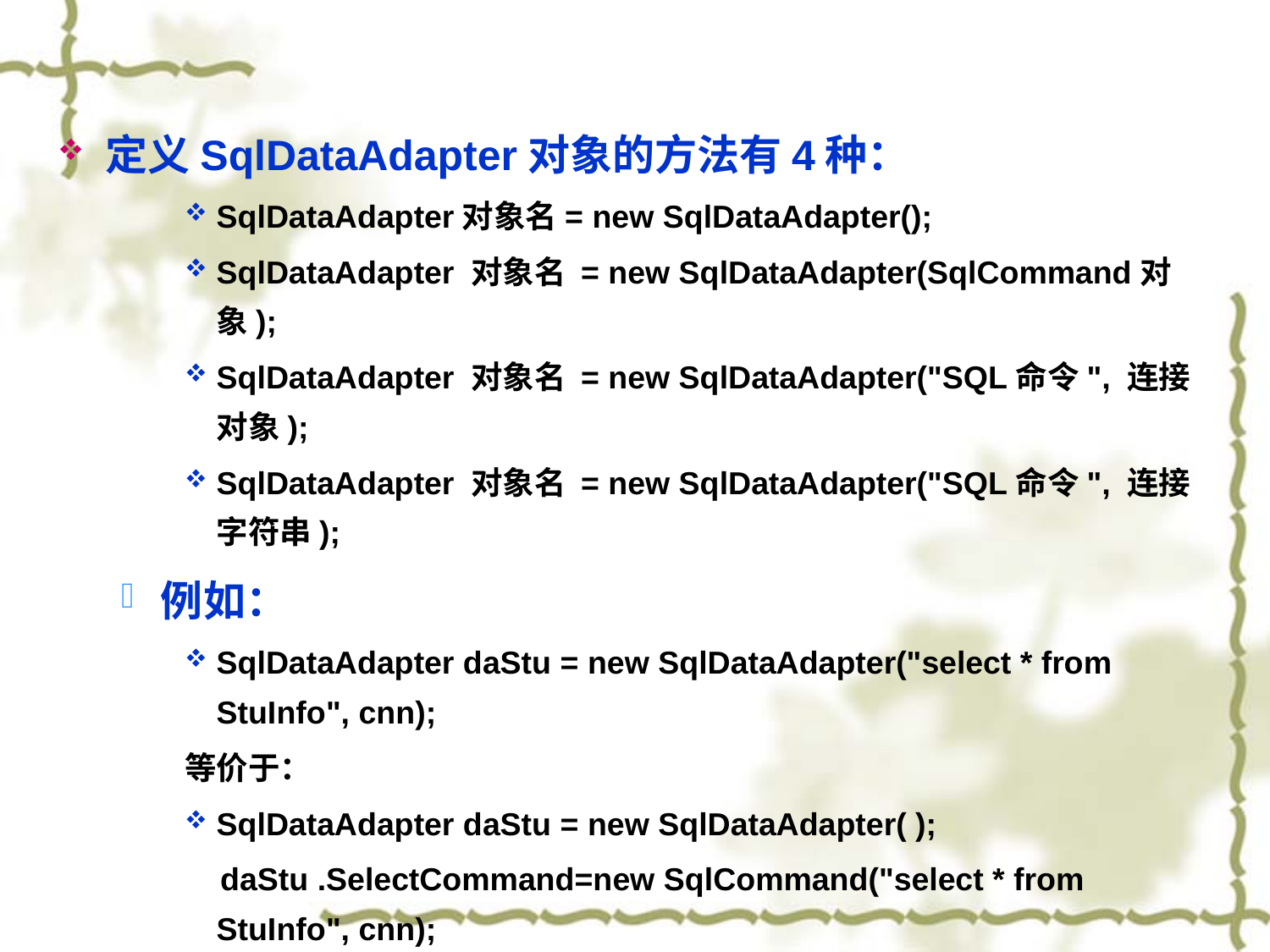

定义SqlDataAdapter对象的方法有4种：
SqlDataAdapter对象名= new SqlDataAdapter();
SqlDataAdapter 对象名 = new SqlDataAdapter(SqlCommand对象);
SqlDataAdapter 对象名 = new SqlDataAdapter("SQL命令", 连接对象);
SqlDataAdapter 对象名 = new SqlDataAdapter("SQL命令", 连接字符串);
例如：
SqlDataAdapter daStu = new SqlDataAdapter("select * from StuInfo", cnn);
等价于：
SqlDataAdapter daStu = new SqlDataAdapter( );
    daStu .SelectCommand=new SqlCommand("select * from StuInfo", cnn);